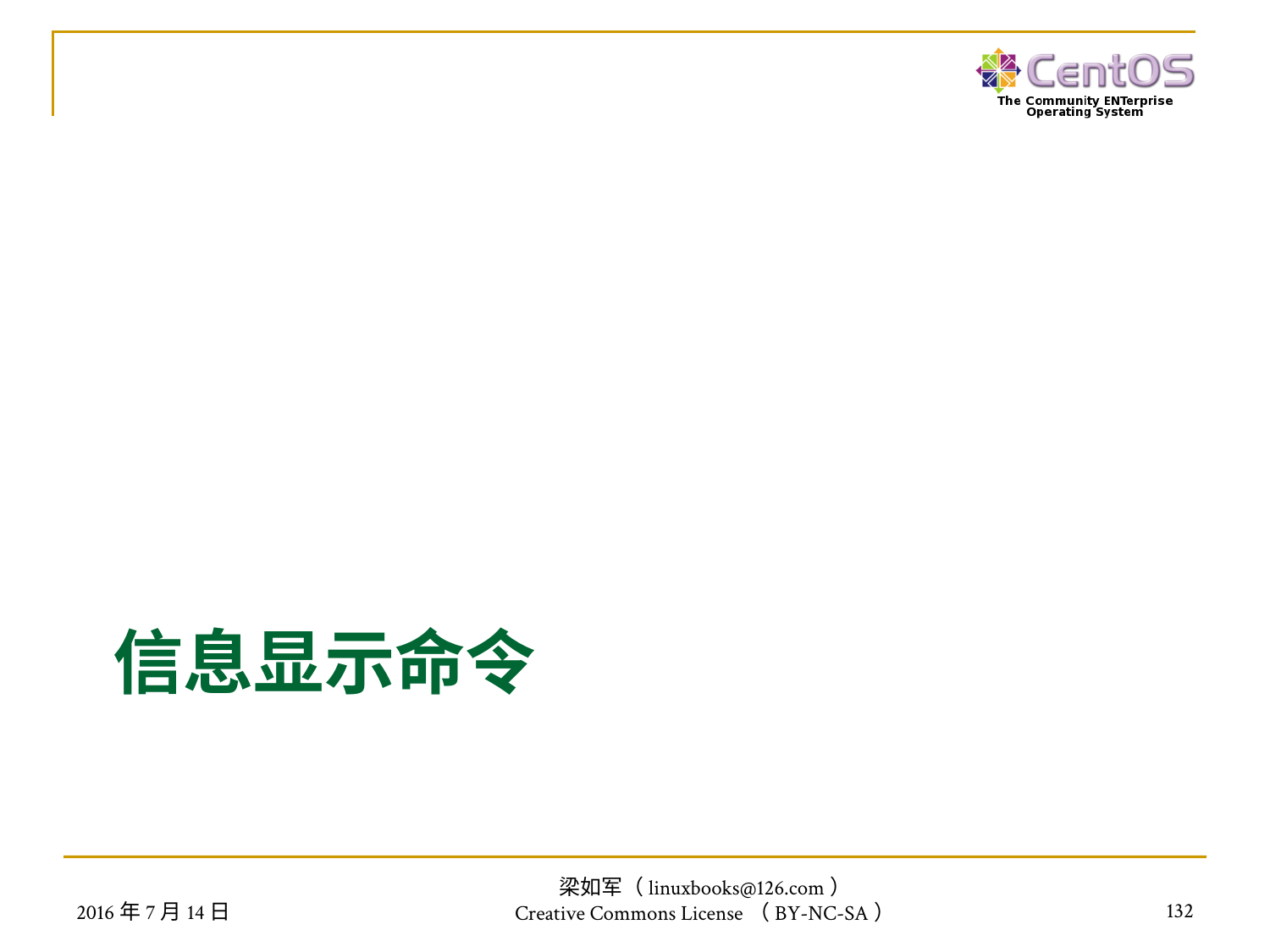

# 信息显示命令
2016年7月14日
132
梁如军（linuxbooks@126.com）
Creative Commons License（BY-NC-SA）